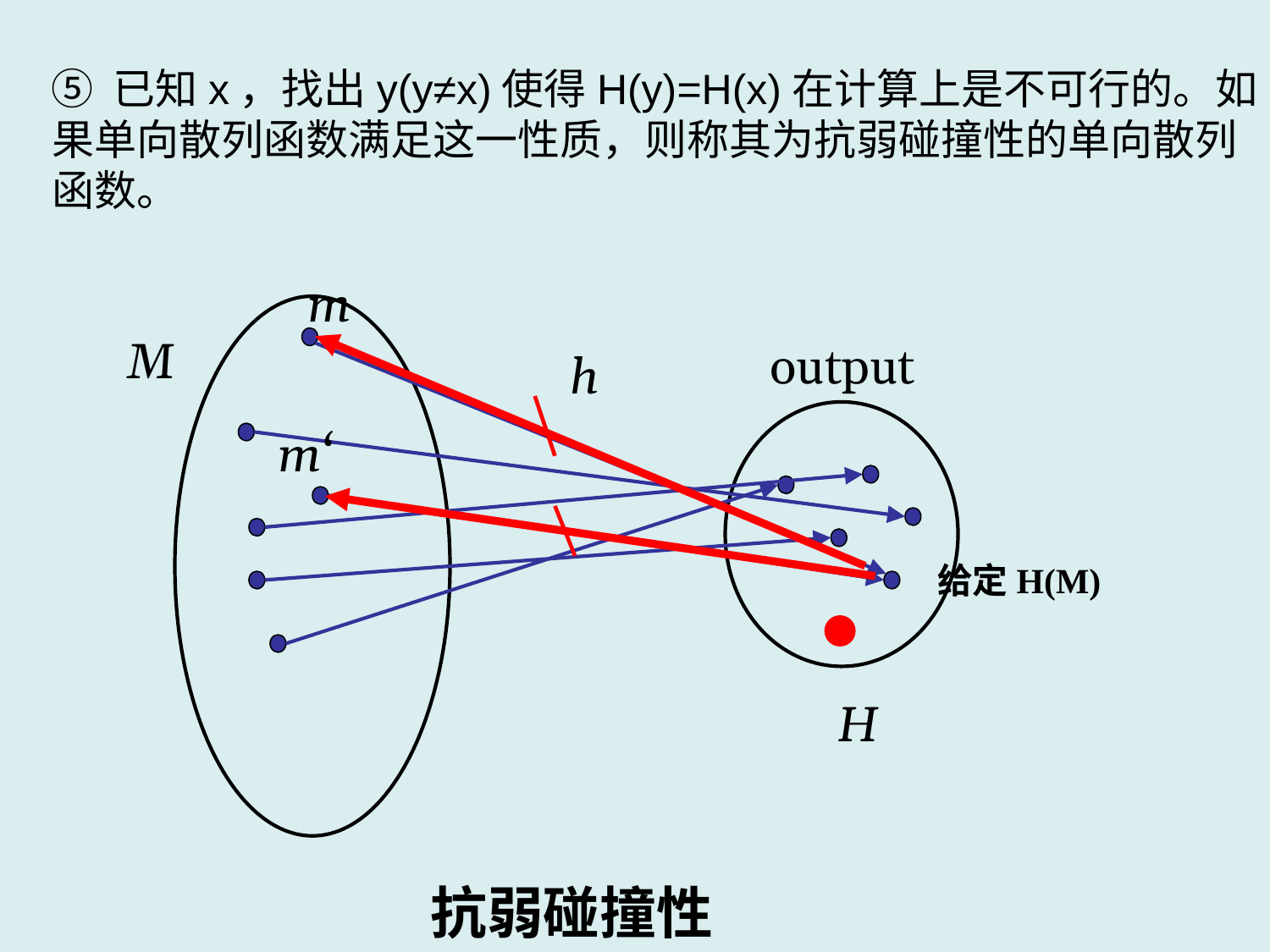

⑤ 已知x，找出y(y≠x)使得H(y)=H(x)在计算上是不可行的。如果单向散列函数满足这一性质，则称其为抗弱碰撞性的单向散列函数。
m

M

output

h

m‘

给定H(M)

H
抗弱碰撞性